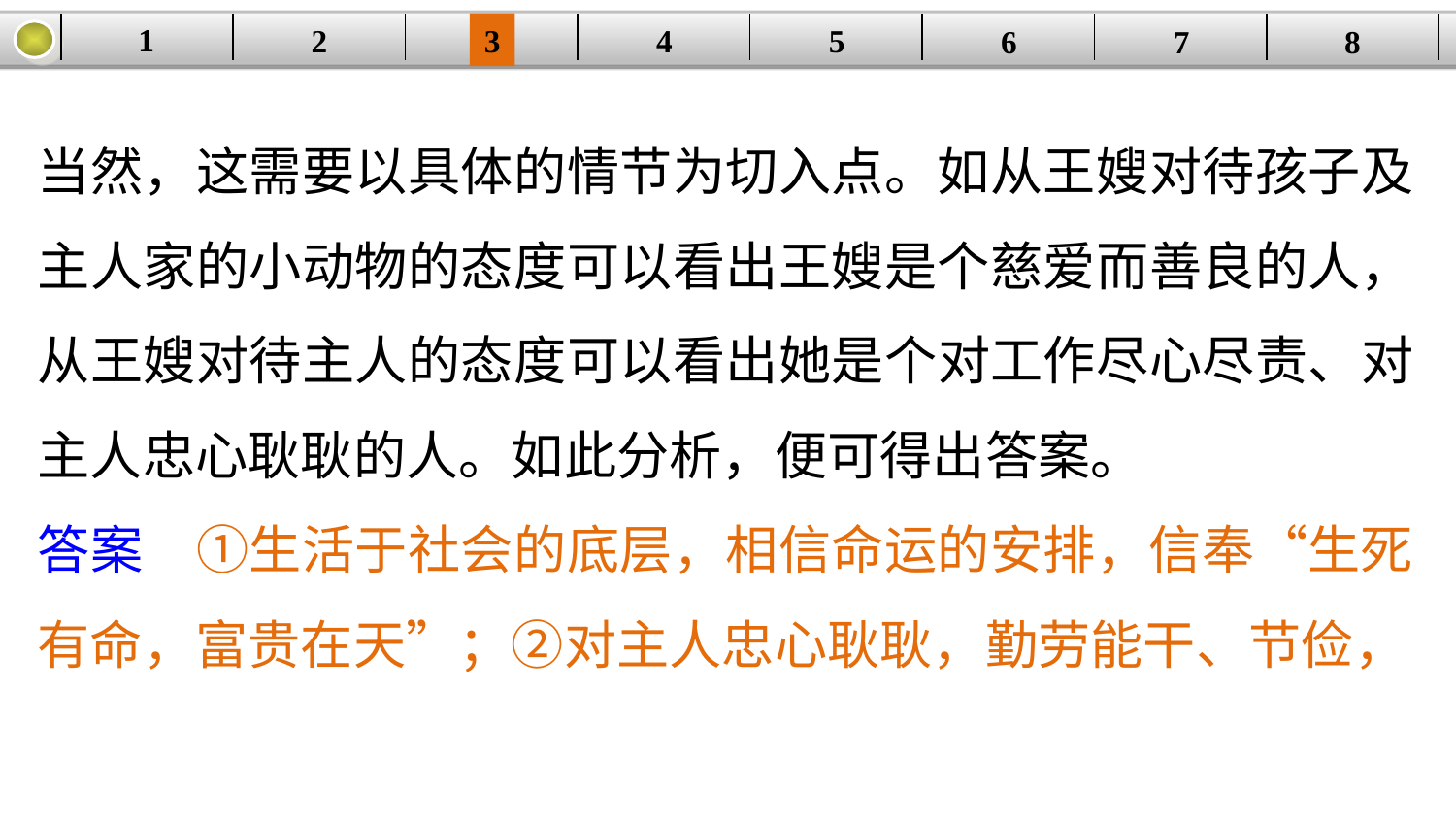

1
2
3
4
|  |  |  |  |  |  |  |  |
| --- | --- | --- | --- | --- | --- | --- | --- |
5
6
7
8

当然，这需要以具体的情节为切入点。如从王嫂对待孩子及主人家的小动物的态度可以看出王嫂是个慈爱而善良的人，从王嫂对待主人的态度可以看出她是个对工作尽心尽责、对主人忠心耿耿的人。如此分析，便可得出答案。
答案　①生活于社会的底层，相信命运的安排，信奉“生死有命，富贵在天”；②对主人忠心耿耿，勤劳能干、节俭，